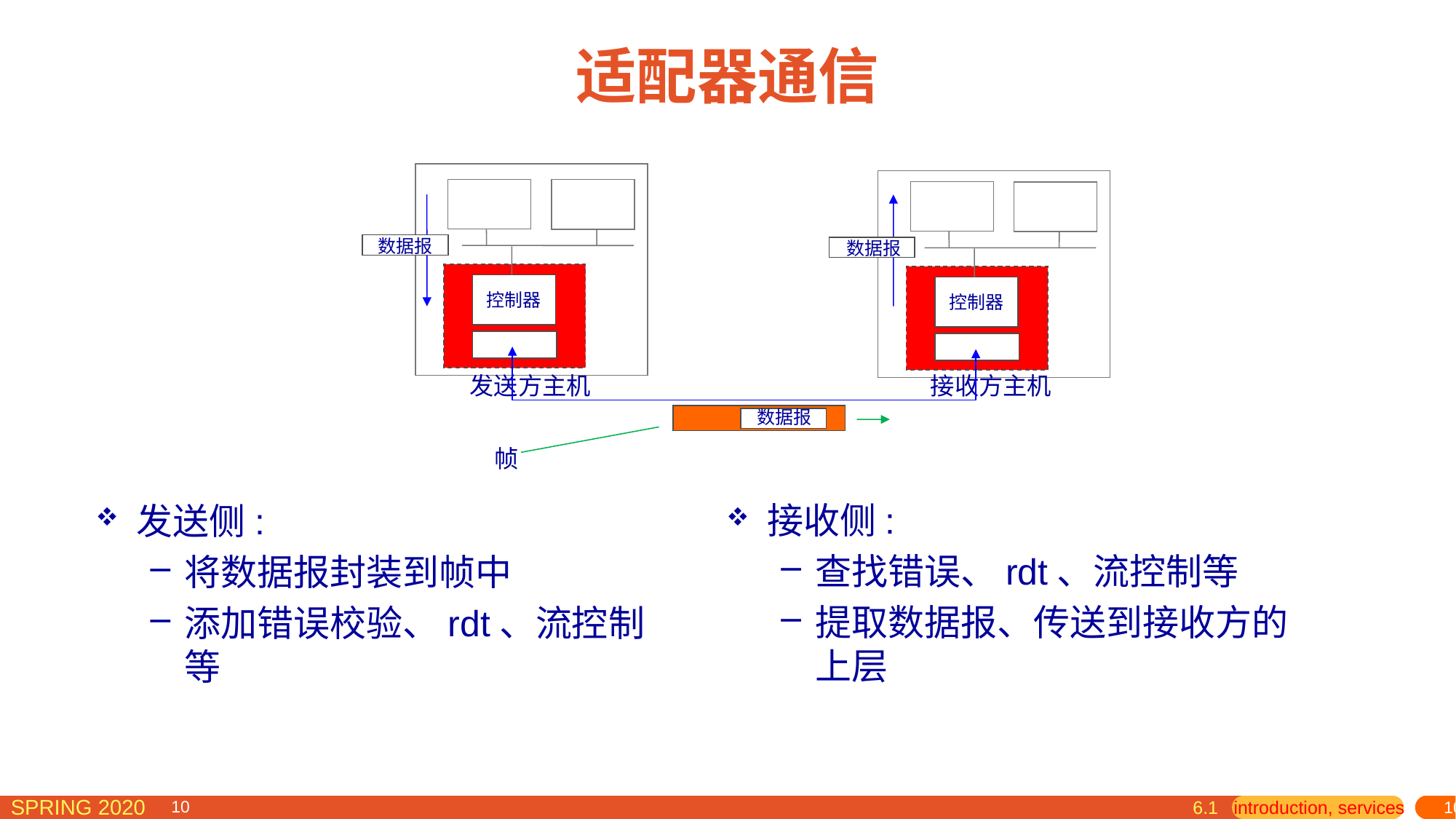

# 适配器通信

数据报

数据报

控制器
控制器

接收方主机
发送方主机
数据报

帧
接收侧:
查找错误、rdt、流控制等
提取数据报、传送到接收方的上层
发送侧:
将数据报封装到帧中
添加错误校验、rdt、流控制等
6.1   introduction, services